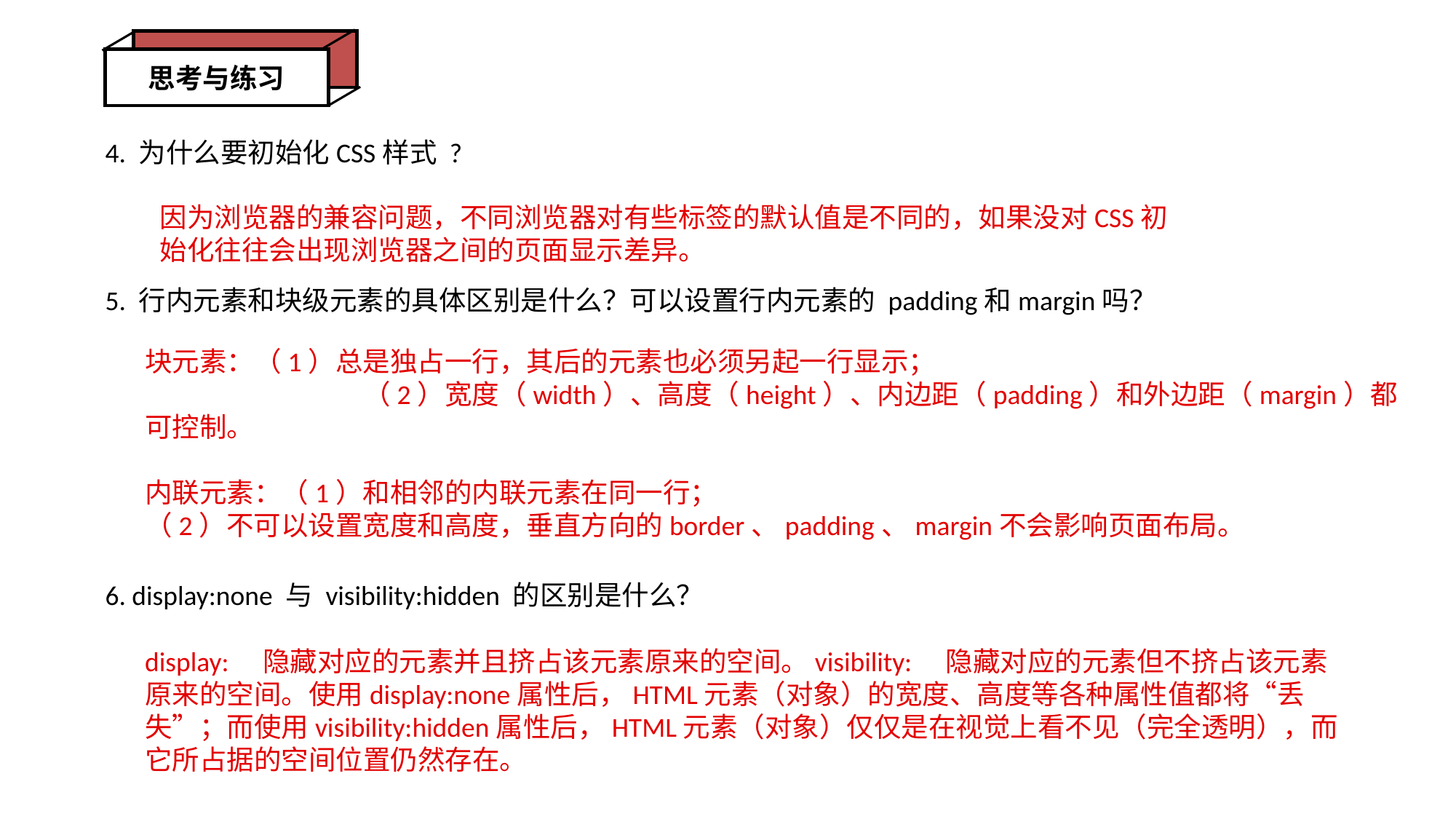

思考与练习

4. 为什么要初始化CSS样式 ?

5. 行内元素和块级元素的具体区别是什么？可以设置行内元素的 padding和margin吗？

6. display:none 与 visibility:hidden 的区别是什么？

因为浏览器的兼容问题，不同浏览器对有些标签的默认值是不同的，如果没对CSS初始化往往会出现浏览器之间的页面显示差异。
块元素：（1）总是独占一行，其后的元素也必须另起一行显示；
		（2）宽度（width）、高度（height）、内边距（padding）和外边距（margin）都可控制。

内联元素：（1）和相邻的内联元素在同一行；
（2）不可以设置宽度和高度，垂直方向的border、padding、margin不会影响页面布局。
display: 隐藏对应的元素并且挤占该元素原来的空间。visibility: 隐藏对应的元素但不挤占该元素原来的空间。使用display:none属性后，HTML元素（对象）的宽度、高度等各种属性值都将“丢失”；而使用visibility:hidden属性后，HTML元素（对象）仅仅是在视觉上看不见（完全透明），而它所占据的空间位置仍然存在。